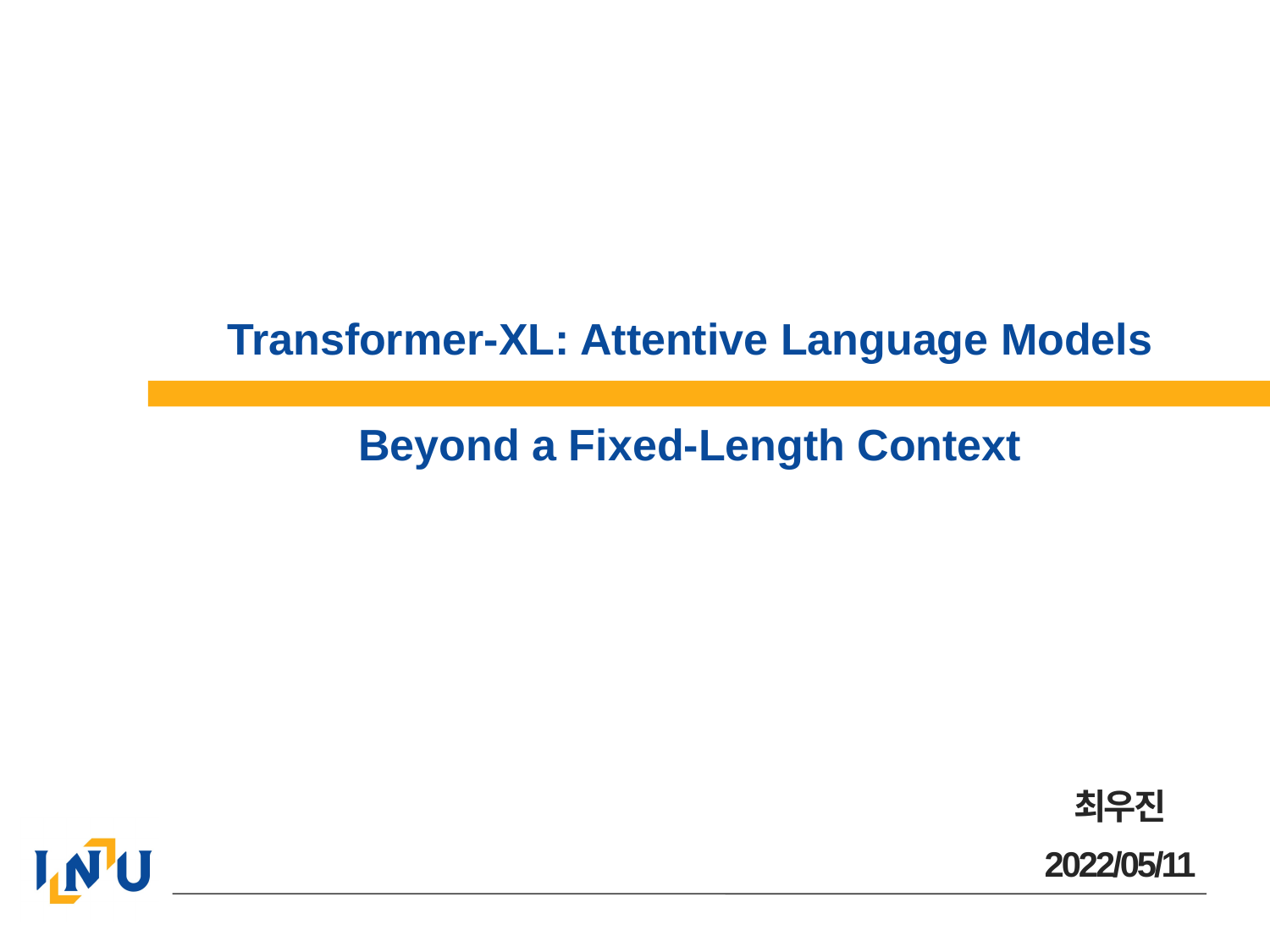

# Transformer-XL: Attentive Language Models Beyond a Fixed-Length Context
최우진
2022/05/11